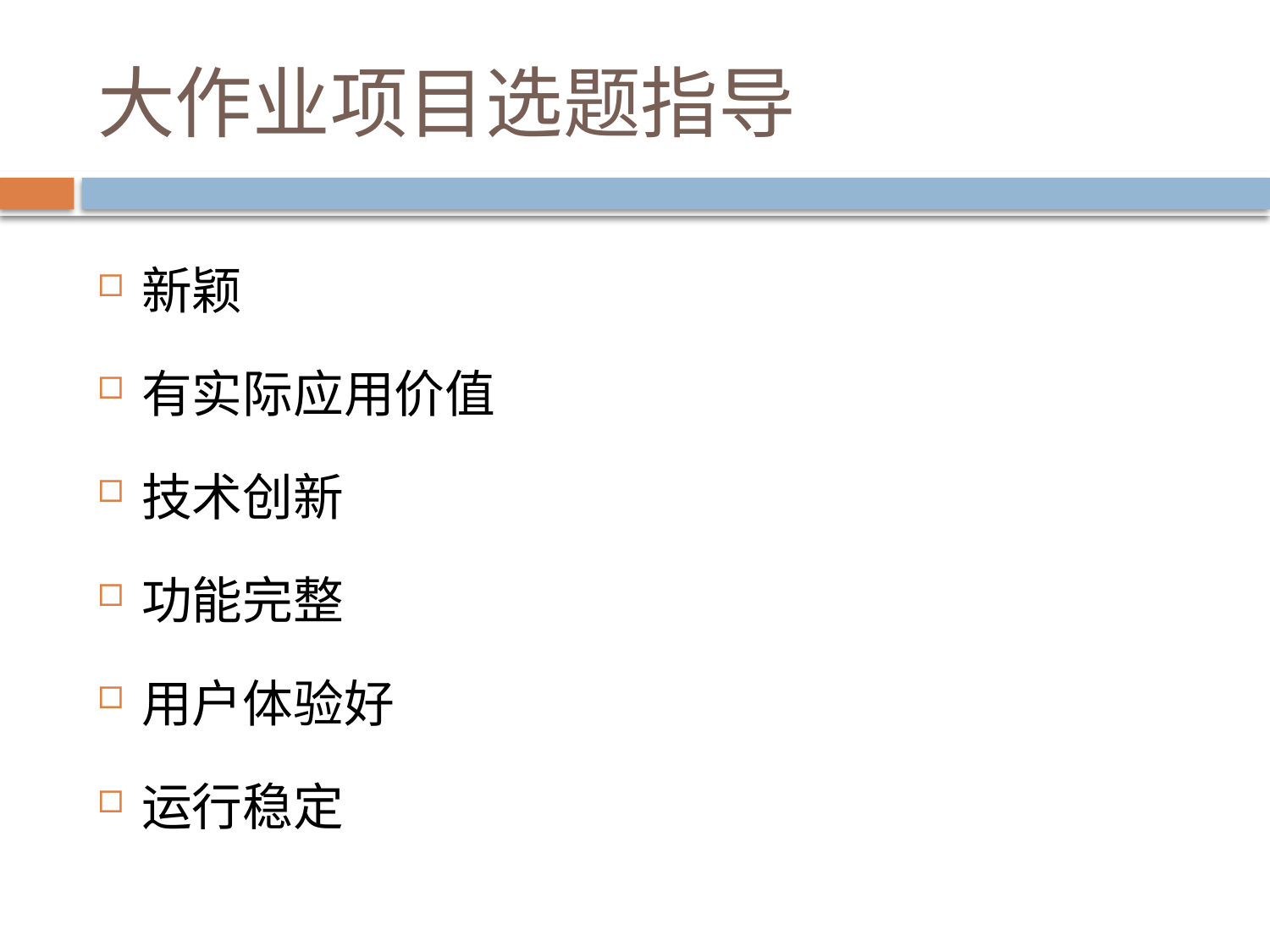

# 大作业项目选题指导
新颖
有实际应用价值
技术创新
功能完整
用户体验好
运行稳定